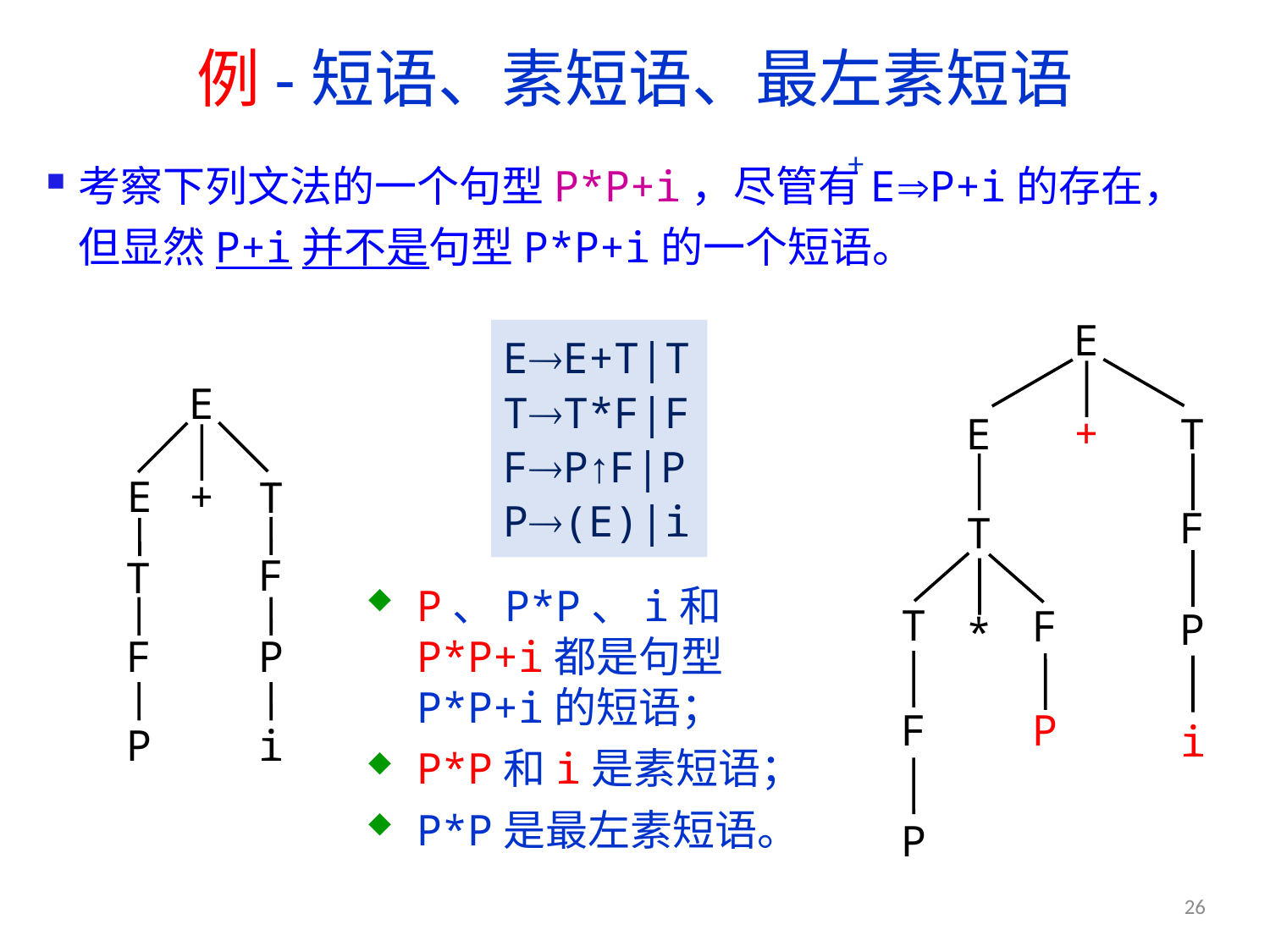

# 例-短语、素短语、最左素短语
+
考察下列文法的一个句型P*P+i，尽管有E⇒P+i的存在，但显然P+i并不是句型P*P+i的一个短语。
E

+
E
T

F

P

i

T

T
F
*

P
F

P
E→E+T|T
T→T*F|F
F→P↑F|P
P→(E)|i
E

+
E
T

F
T

F
P

P
i
P、P*P、i和P*P+i都是句型P*P+i的短语；
P*P和i是素短语；
P*P是最左素短语。
26